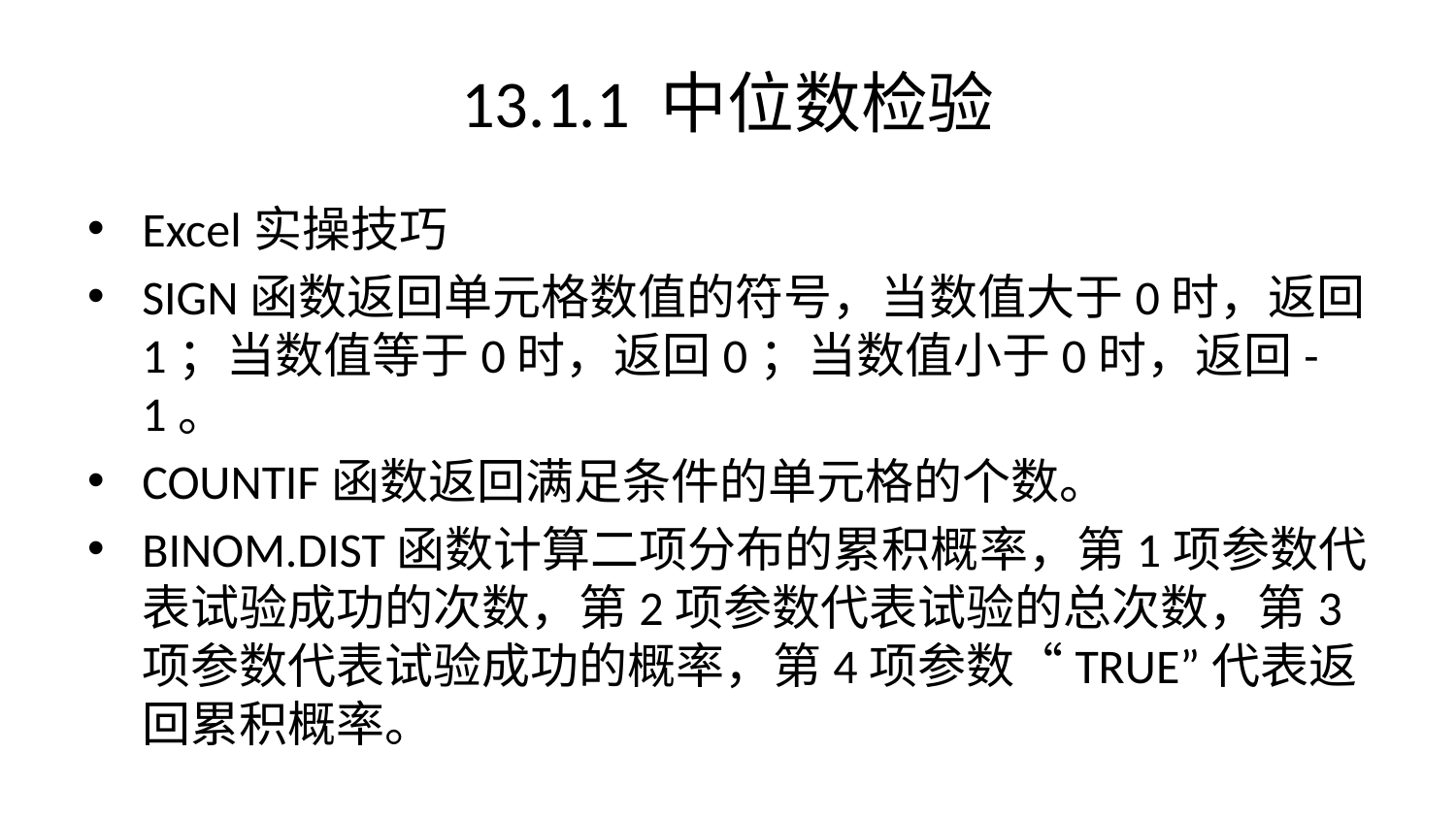

# 13.1.1 中位数检验
Excel实操技巧
SIGN函数返回单元格数值的符号，当数值大于0时，返回1；当数值等于0时，返回0；当数值小于0时，返回-1。
COUNTIF函数返回满足条件的单元格的个数。
BINOM.DIST函数计算二项分布的累积概率，第1项参数代表试验成功的次数，第2项参数代表试验的总次数，第3项参数代表试验成功的概率，第4项参数“TRUE”代表返回累积概率。